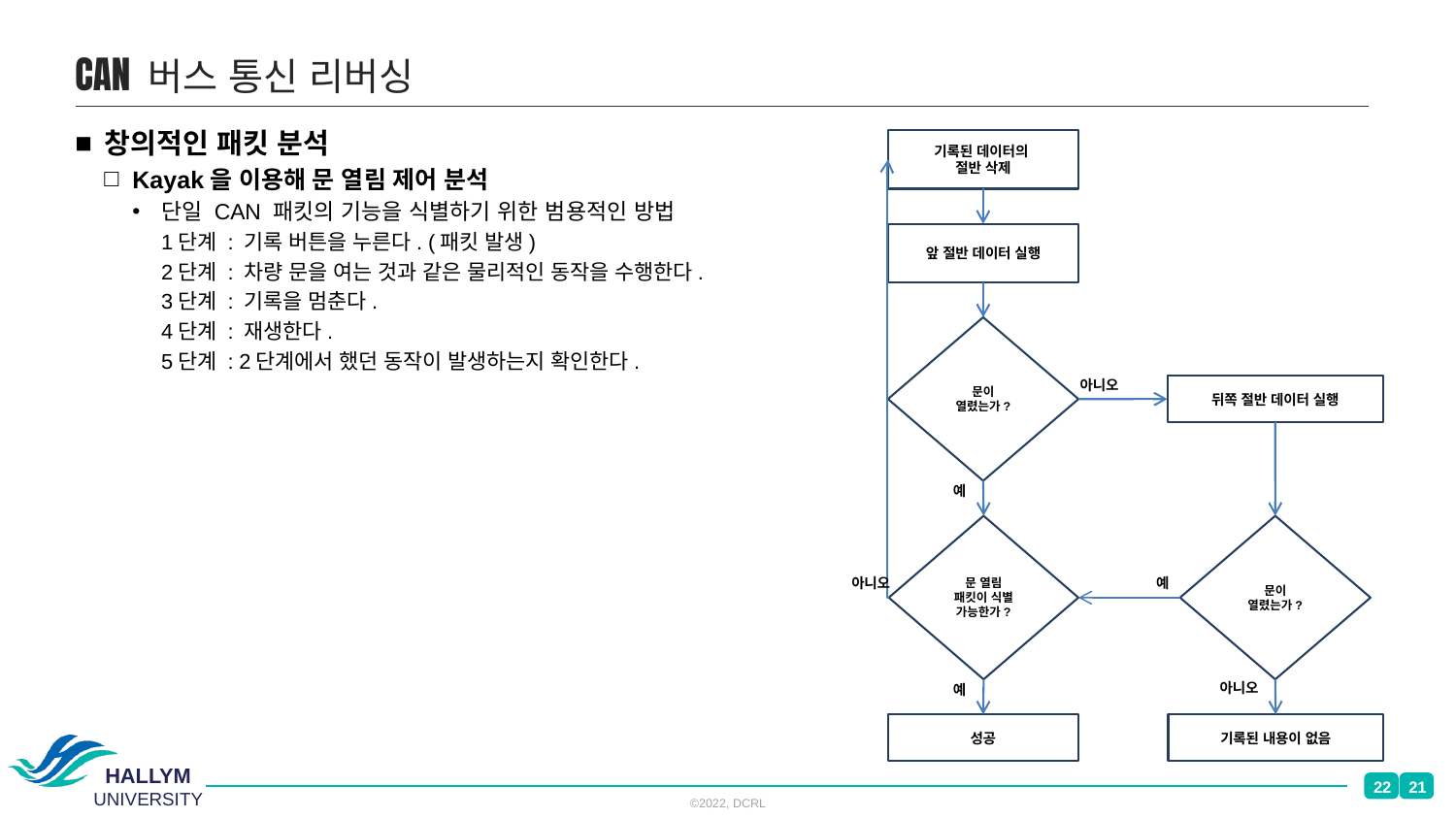

# CAN 버스 통신 리버싱
창의적인 패킷 분석
Kayak을 이용해 문 열림 제어 분석
단일 CAN 패킷의 기능을 식별하기 위한 범용적인 방법
1단계 : 기록 버튼을 누른다. (패킷 발생)
2단계 : 차량 문을 여는 것과 같은 물리적인 동작을 수행한다.
3단계 : 기록을 멈춘다.
4단계 : 재생한다.
5단계 : 2단계에서 했던 동작이 발생하는지 확인한다.

기록된 데이터의
절반 삭제
앞 절반 데이터 실행
문이 열렸는가?
아니오
뒤쪽 절반 데이터 실행
예
문 열림 패킷이 식별 가능한가?
문이 열렸는가?
아니오
예
아니오
예
성공
기록된 내용이 없음